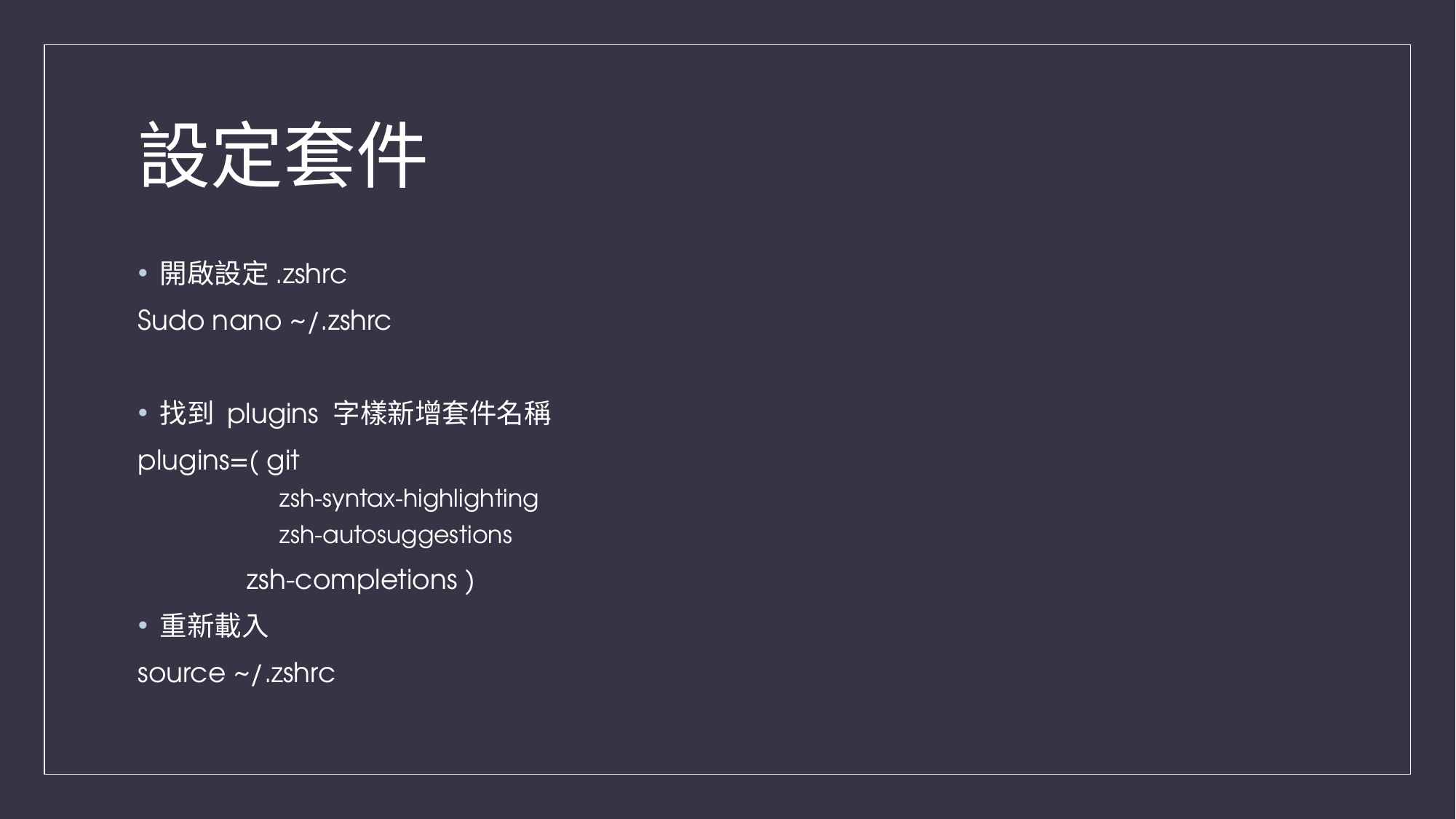

# 設定套件
開啟設定.zshrc
Sudo nano ~/.zshrc

找到 plugins 字樣新增套件名稱
plugins=( git
	zsh-syntax-highlighting
	zsh-autosuggestions
	zsh-completions )
重新載入
source ~/.zshrc